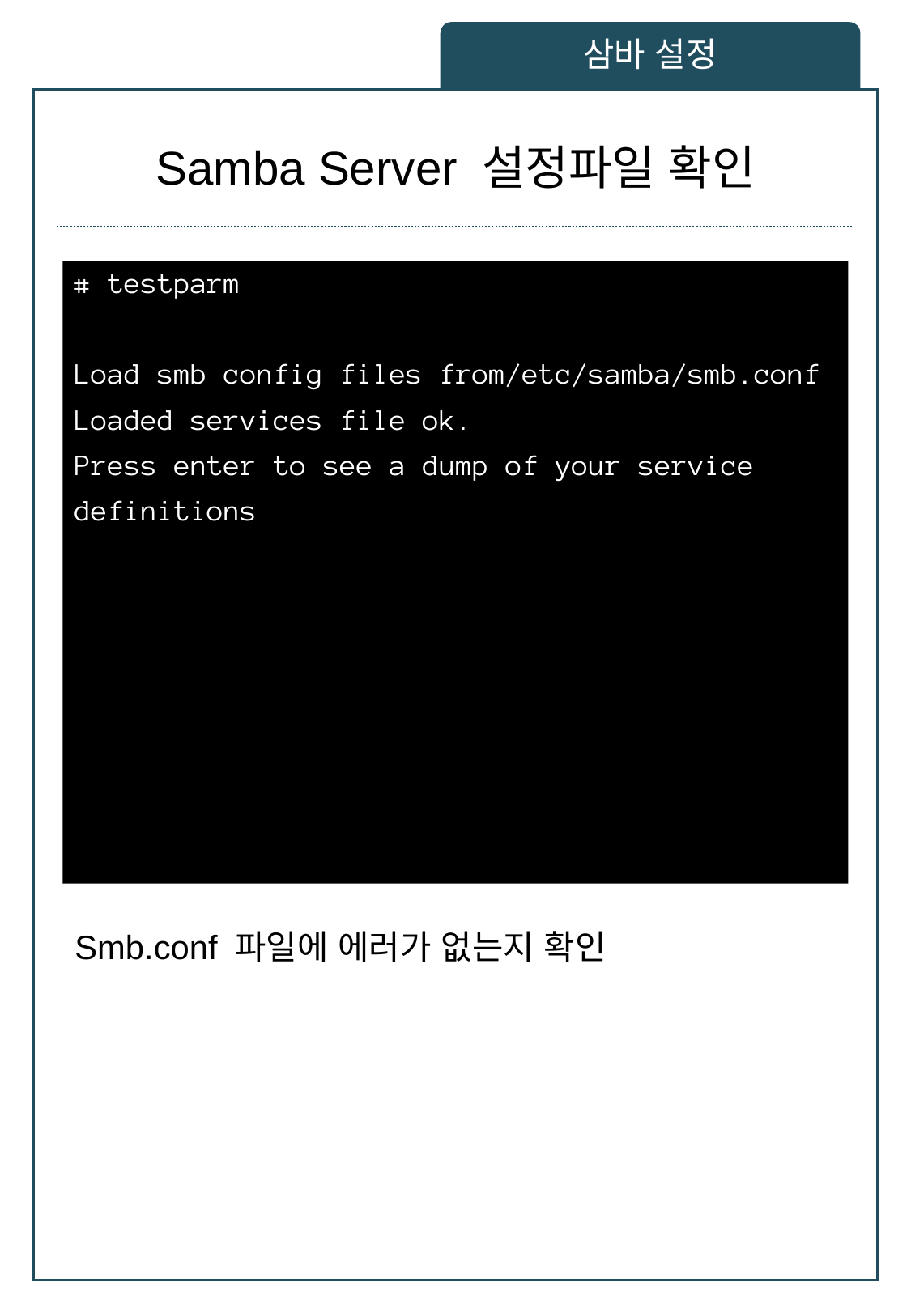

삼바 설정

# Samba Server 설정파일 확인
# testparm

Load smb config files from/etc/samba/smb.conf
Loaded services file ok.
Press enter to see a dump of your service
definitions
Smb.conf 파일에 에러가 없는지 확인